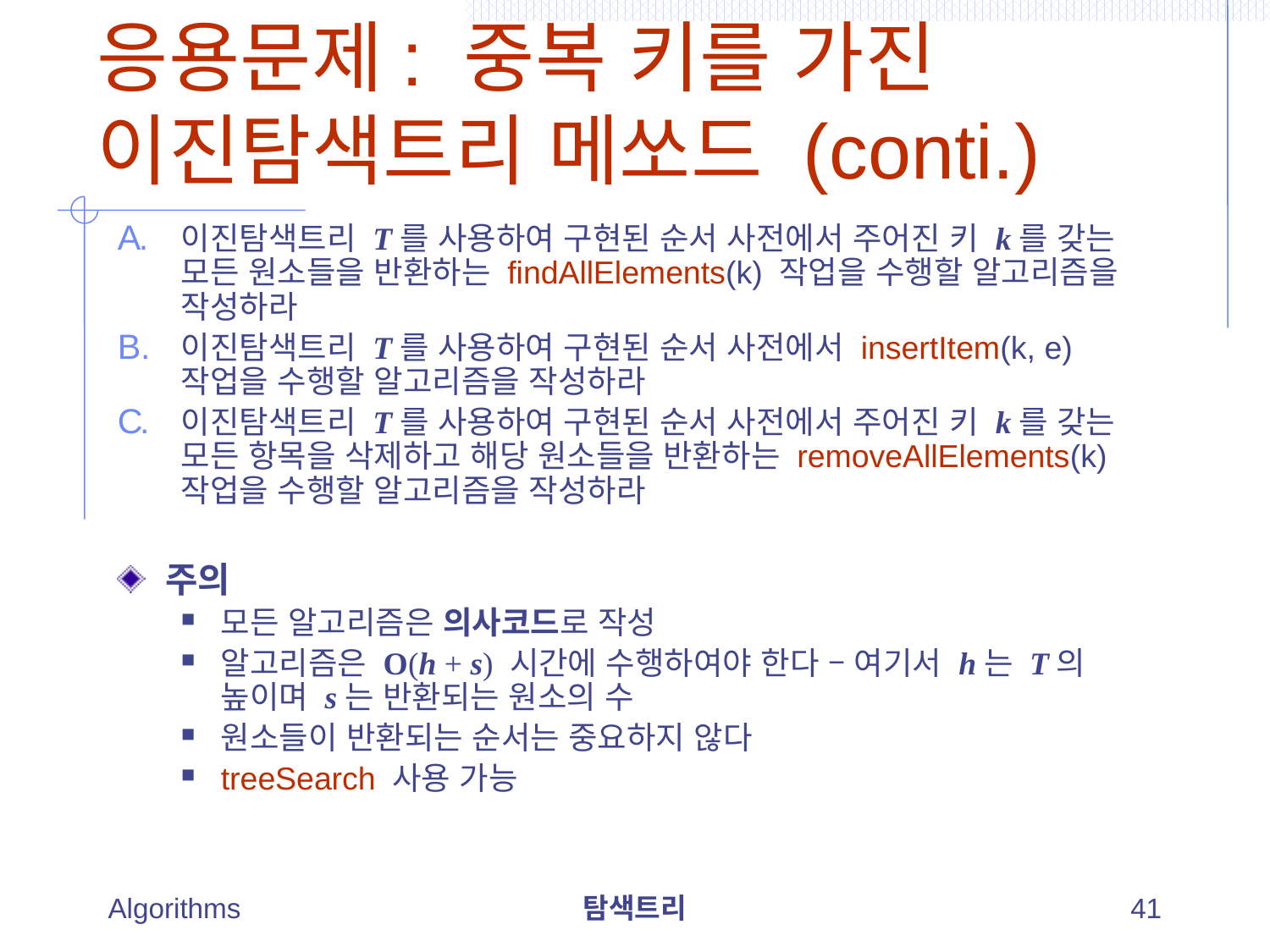

# 응용문제: 중복 키를 가진 이진탐색트리 메쏘드 (conti.)
이진탐색트리 T를 사용하여 구현된 순서 사전에서 주어진 키 k를 갖는 모든 원소들을 반환하는 findAllElements(k) 작업을 수행할 알고리즘을 작성하라
이진탐색트리 T를 사용하여 구현된 순서 사전에서 insertItem(k, e) 작업을 수행할 알고리즘을 작성하라
이진탐색트리 T를 사용하여 구현된 순서 사전에서 주어진 키 k를 갖는 모든 항목을 삭제하고 해당 원소들을 반환하는 removeAllElements(k) 작업을 수행할 알고리즘을 작성하라
주의
모든 알고리즘은 의사코드로 작성
알고리즘은 O(h + s) 시간에 수행하여야 한다 – 여기서 h는 T의 높이며 s는 반환되는 원소의 수
원소들이 반환되는 순서는 중요하지 않다
treeSearch 사용 가능
Algorithms
탐색트리
41